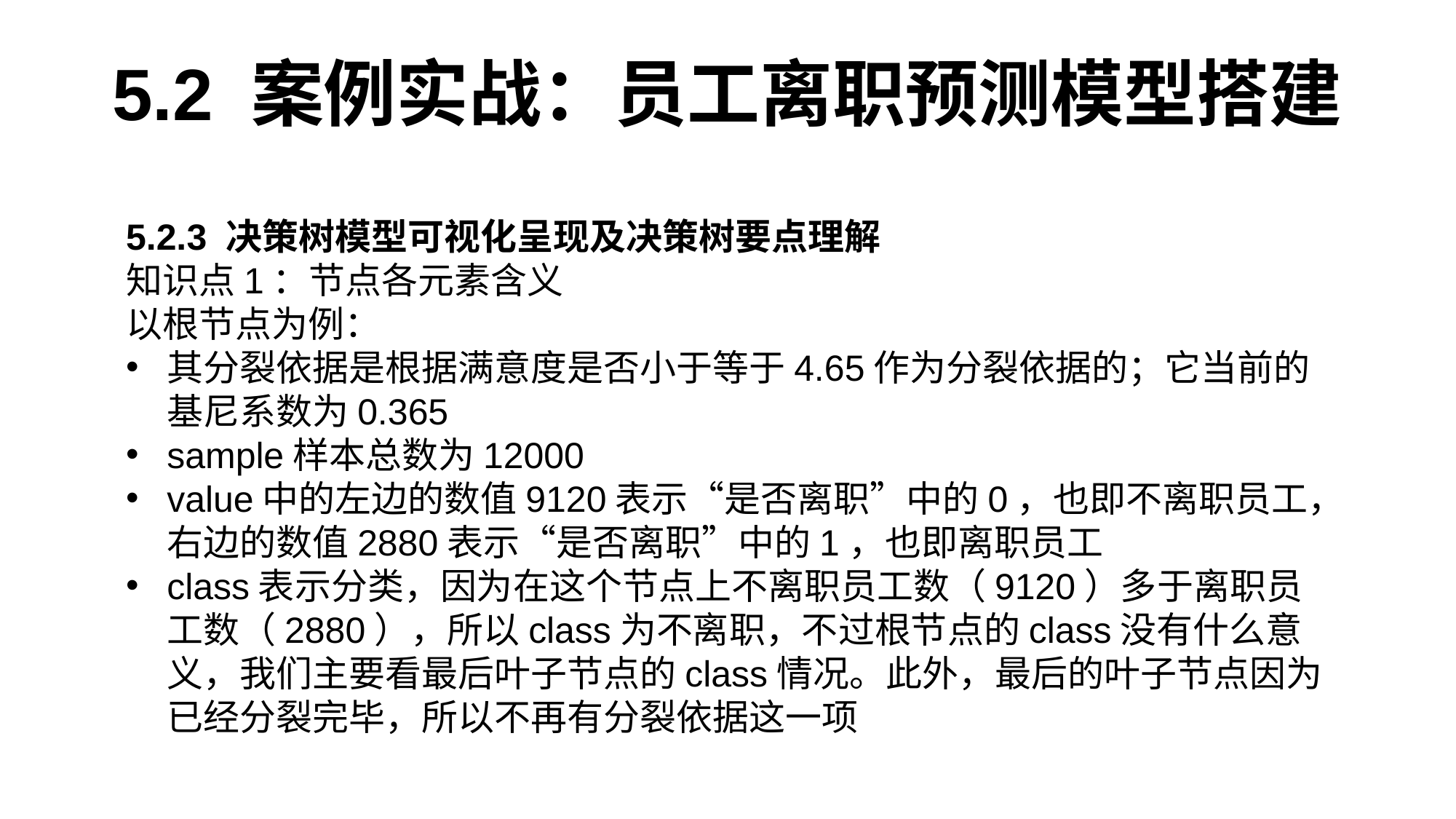

5.2 案例实战：员工离职预测模型搭建
5.2.3 决策树模型可视化呈现及决策树要点理解
知识点1：节点各元素含义
以根节点为例：
其分裂依据是根据满意度是否小于等于4.65作为分裂依据的；它当前的基尼系数为0.365
sample样本总数为12000
value中的左边的数值9120表示“是否离职”中的0，也即不离职员工，右边的数值2880表示“是否离职”中的1，也即离职员工
class表示分类，因为在这个节点上不离职员工数（9120）多于离职员工数（2880），所以class为不离职，不过根节点的class没有什么意义，我们主要看最后叶子节点的class情况。此外，最后的叶子节点因为已经分裂完毕，所以不再有分裂依据这一项